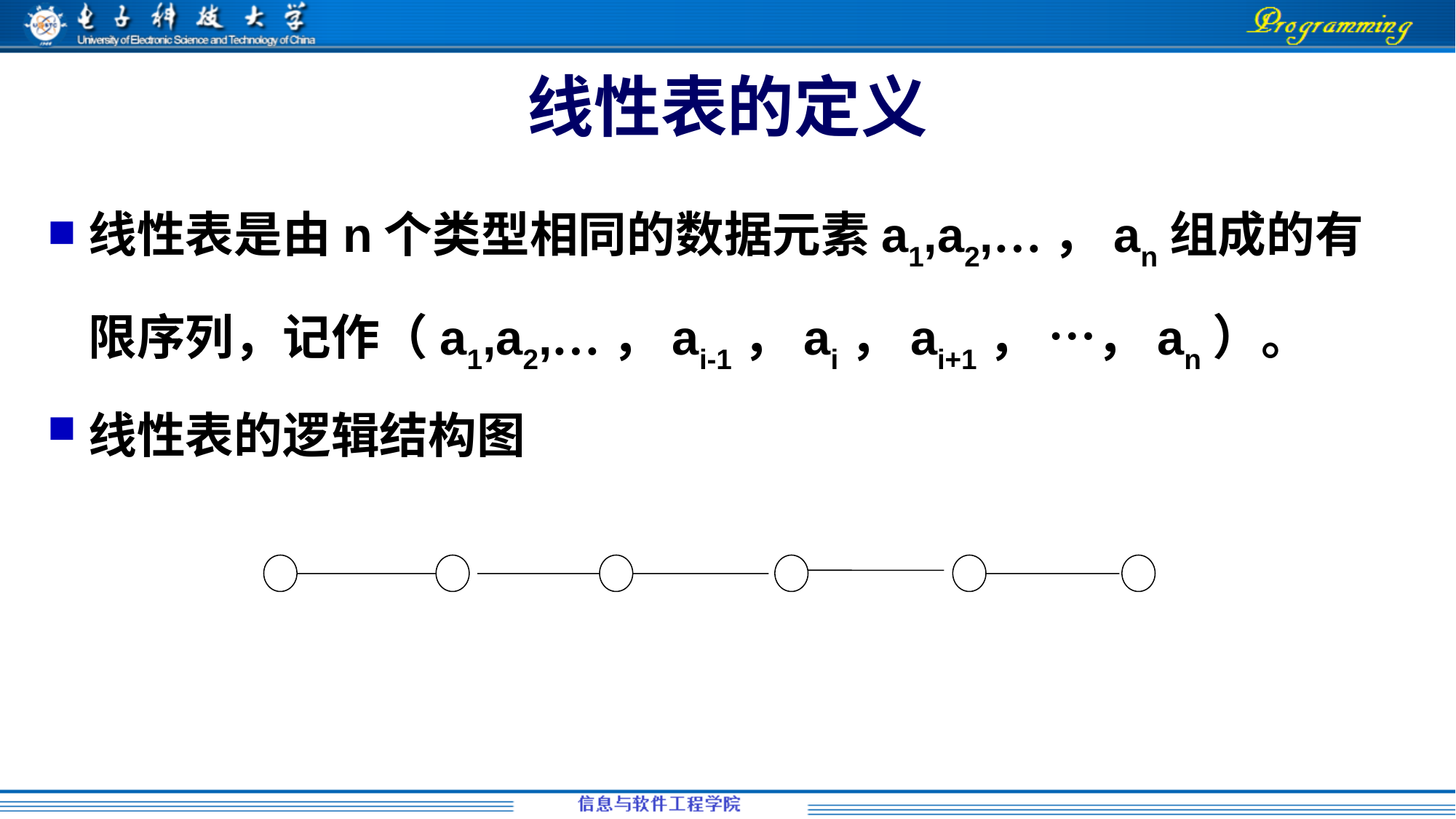

# 线性表的定义
线性表是由n个类型相同的数据元素a1,a2,…，an组成的有限序列，记作（a1,a2,…，ai-1，ai，ai+1， …，an）。
线性表的逻辑结构图